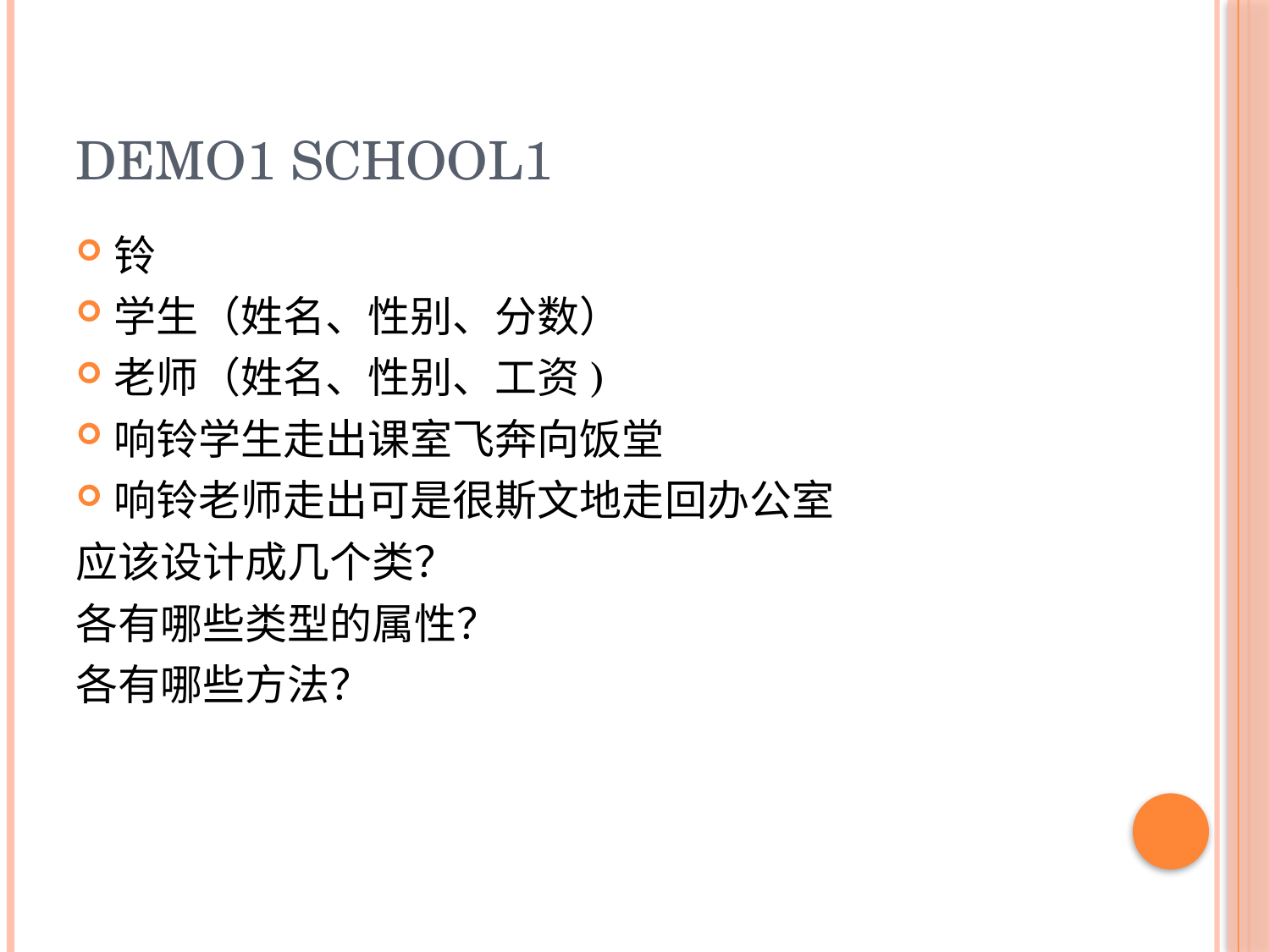

# Demo1 School1
铃
学生（姓名、性别、分数）
老师（姓名、性别、工资)
响铃学生走出课室飞奔向饭堂
响铃老师走出可是很斯文地走回办公室
应该设计成几个类？
各有哪些类型的属性？
各有哪些方法？